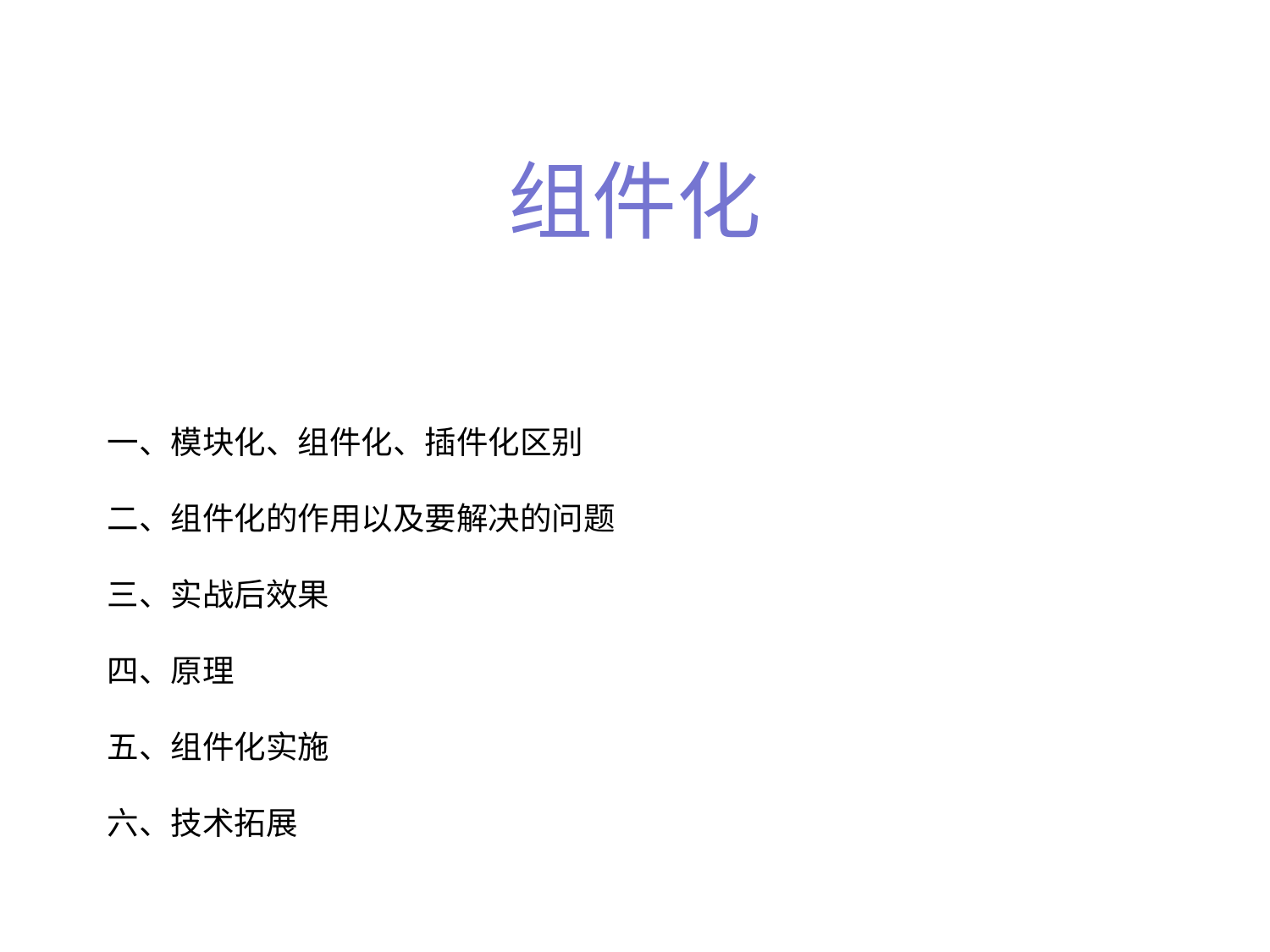

# 组件化
一、模块化、组件化、插件化区别

二、组件化的作用以及要解决的问题

三、实战后效果

四、原理

五、组件化实施

六、技术拓展